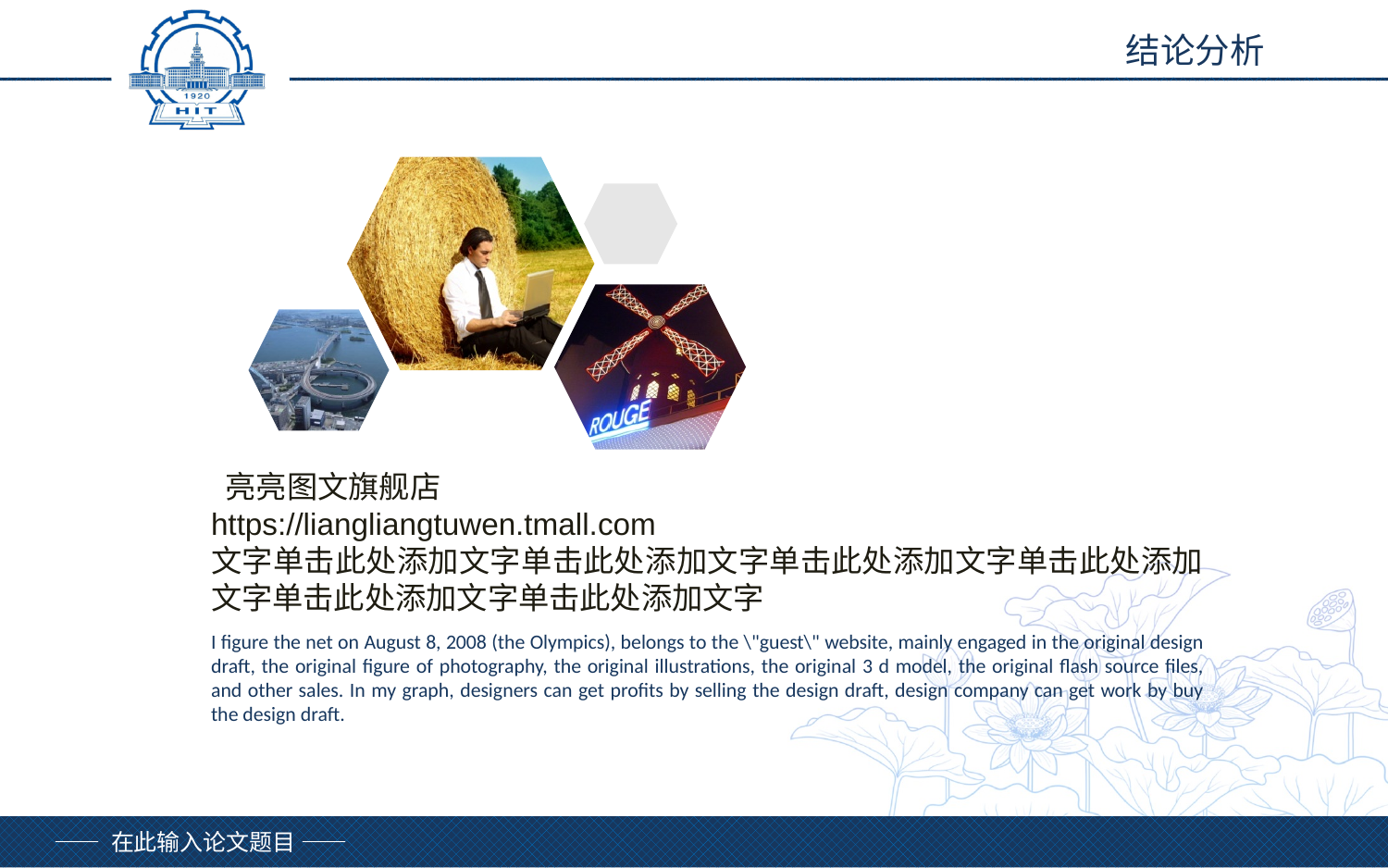

结论分析

 亮亮图文旗舰店
https://liangliangtuwen.tmall.com
文字单击此处添加文字单击此处添加文字单击此处添加文字单击此处添加文字单击此处添加文字单击此处添加文字
I figure the net on August 8, 2008 (the Olympics), belongs to the \"guest\" website, mainly engaged in the original design draft, the original figure of photography, the original illustrations, the original 3 d model, the original flash source files, and other sales. In my graph, designers can get profits by selling the design draft, design company can get work by buy the design draft.